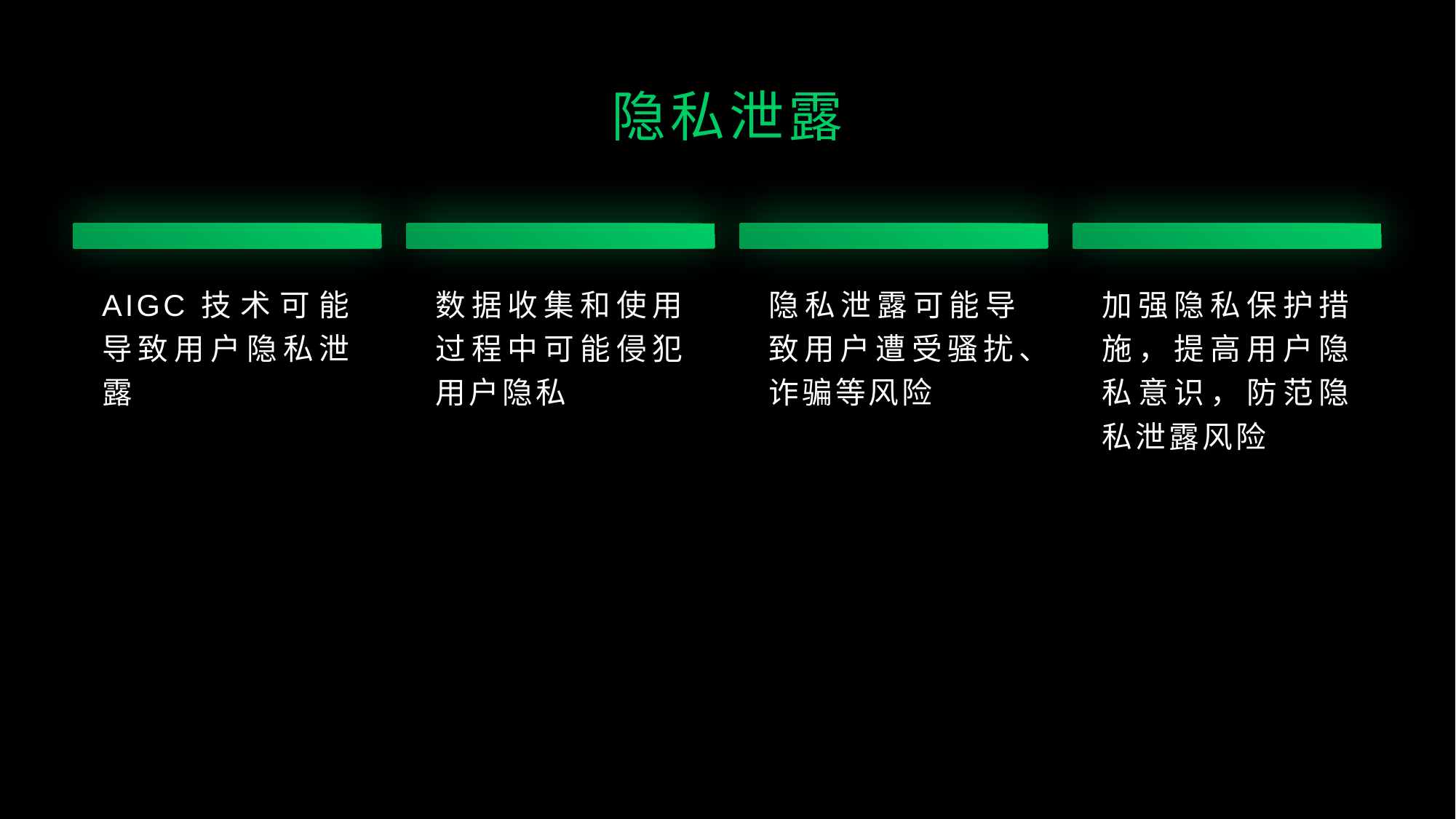

隐私泄露

AIGC技术可能导致用户隐私泄露
数据收集和使用过程中可能侵犯用户隐私
隐私泄露可能导致用户遭受骚扰、诈骗等风险
加强隐私保护措施，提高用户隐私意识，防范隐私泄露风险